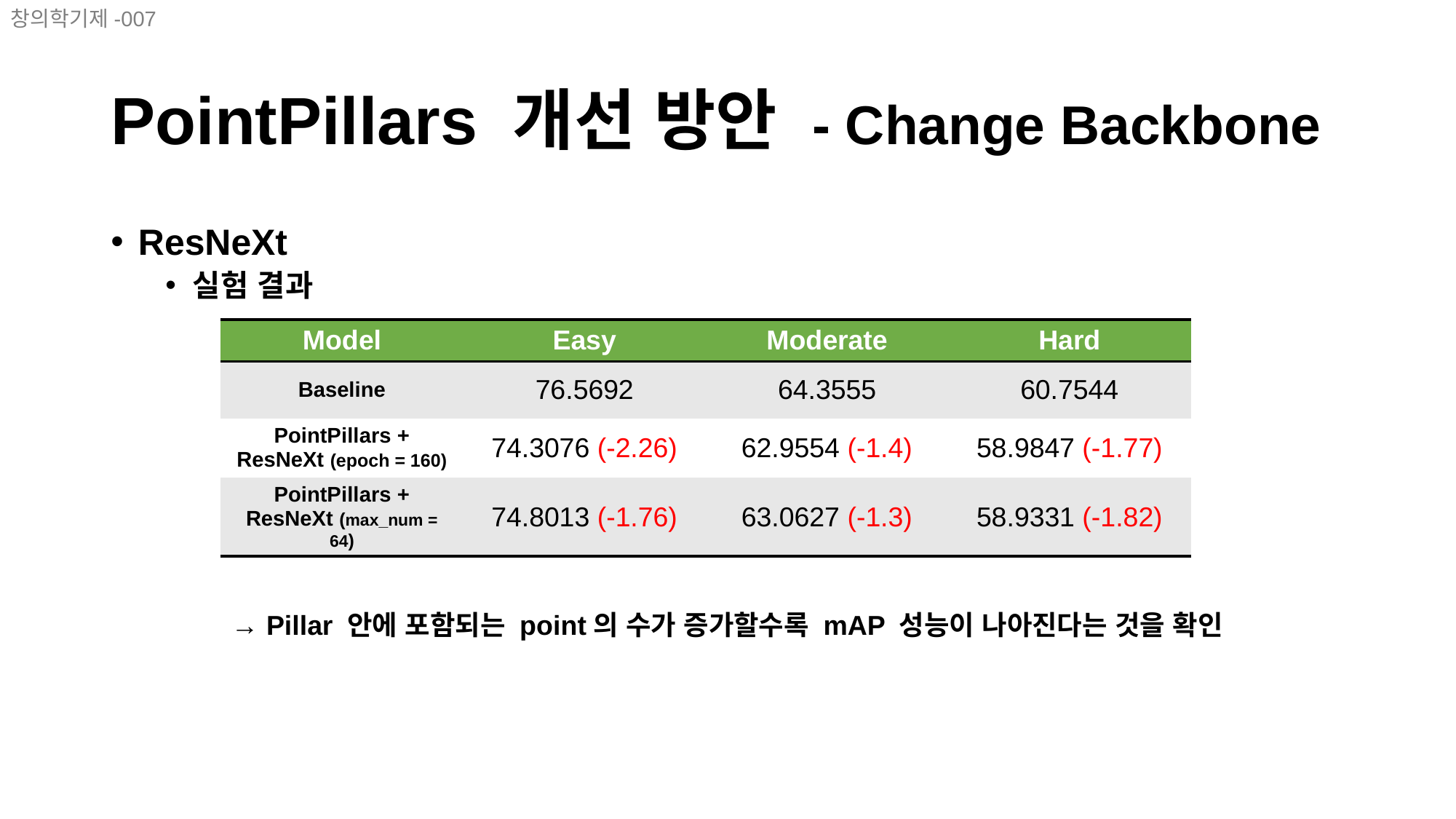

창의학기제-007
# PointPillars 개선 방안 - Change Backbone
ResNeXt
실험 결과

| Model | Easy | Moderate | Hard |
| --- | --- | --- | --- |
| Baseline | 76.5692 | 64.3555 | 60.7544 |
| PointPillars + ResNeXt (epoch = 160) | 74.3076 (-2.26) | 62.9554 (-1.4) | 58.9847 (-1.77) |
| PointPillars + ResNeXt (max\_num = 64) | 74.8013 (-1.76) | 63.0627 (-1.3) | 58.9331 (-1.82) |
→ Pillar 안에 포함되는 point의 수가 증가할수록 mAP 성능이 나아진다는 것을 확인